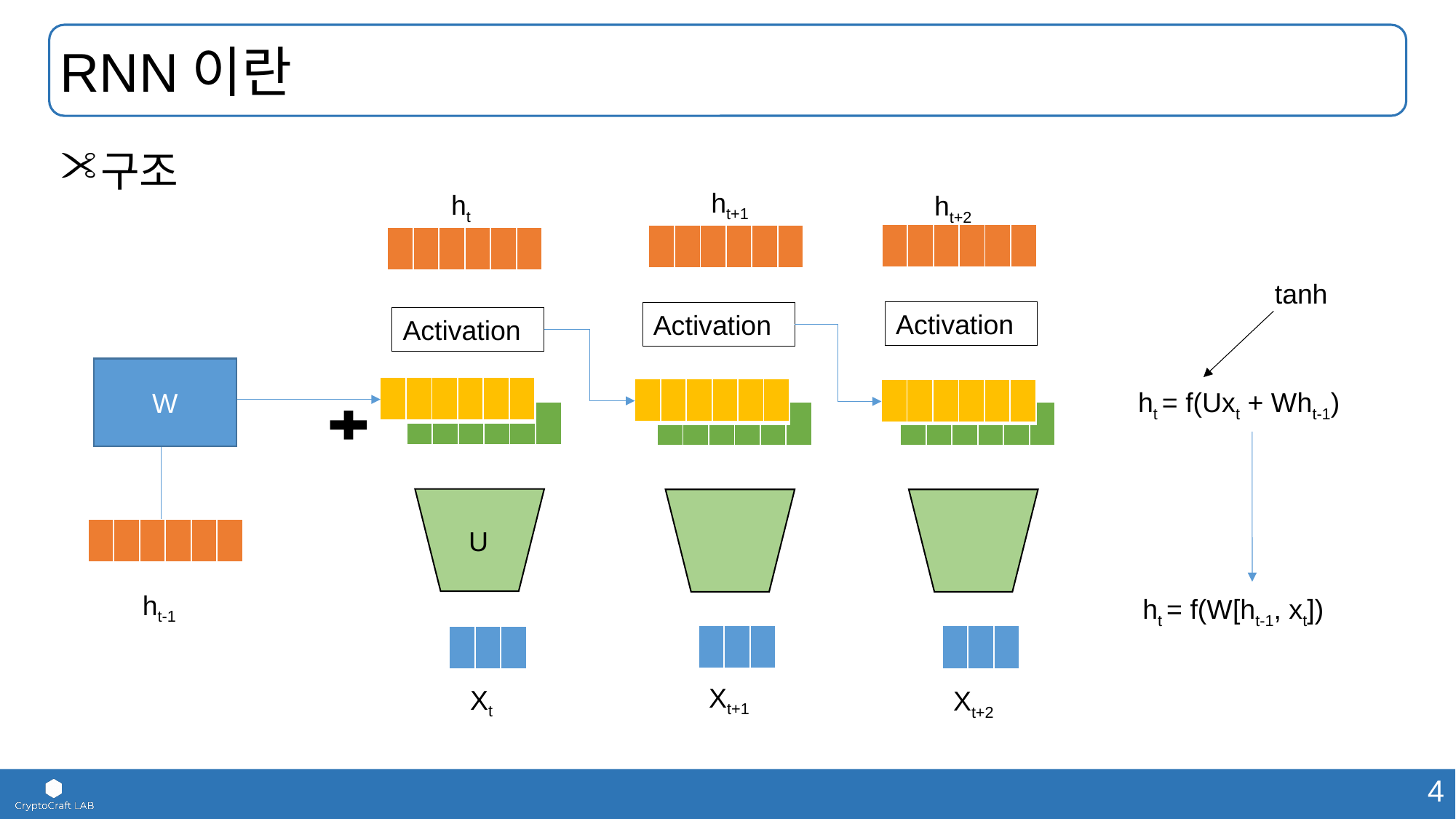

# RNN이란
구조
ht+1
ht
ht+2
|  |  |  |  |  |  |
| --- | --- | --- | --- | --- | --- |
|  |  |  |  |  |  |
| --- | --- | --- | --- | --- | --- |
|  |  |  |  |  |  |
| --- | --- | --- | --- | --- | --- |
tanh
Activation
Activation
Activation

W
|  |  |  |  |  |  |
| --- | --- | --- | --- | --- | --- |
|  |  |  |  |  |  |
| --- | --- | --- | --- | --- | --- |
|  |  |  |  |  |  |
| --- | --- | --- | --- | --- | --- |
ht = f(Uxt + Wht-1)
|  |  |  |  |  |  |
| --- | --- | --- | --- | --- | --- |
|  |  |  |  |  |  |
| --- | --- | --- | --- | --- | --- |
|  |  |  |  |  |  |
| --- | --- | --- | --- | --- | --- |

ht = f(W[ht-1, xt])

U
|  |  |  |  |  |  |
| --- | --- | --- | --- | --- | --- |
ht-1
|  |  |  |
| --- | --- | --- |
|  |  |  |
| --- | --- | --- |
|  |  |  |
| --- | --- | --- |
Xt+1
Xt
Xt+2